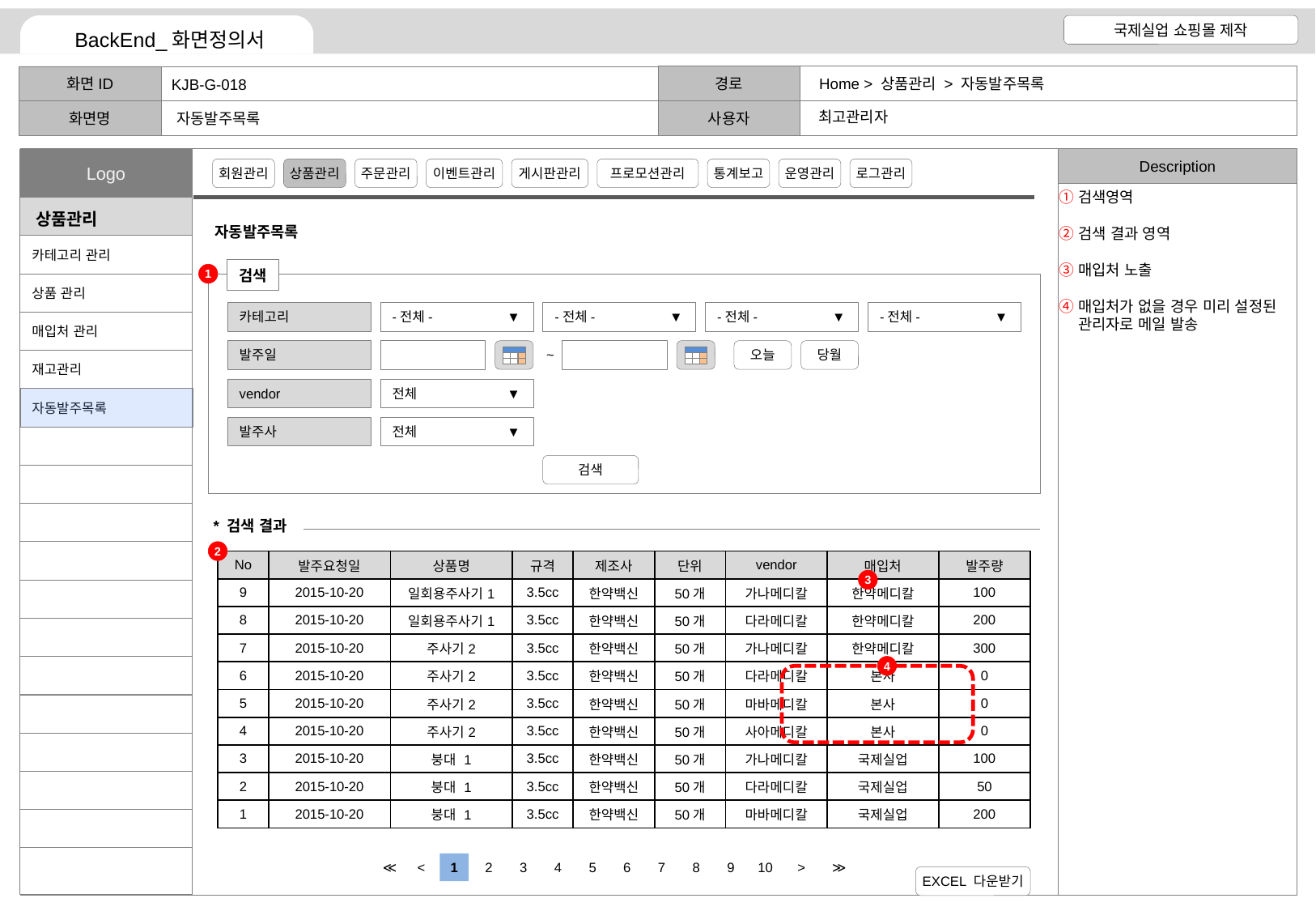

Home > 상품관리 > 자동발주목록
KJB-G-018
최고관리자
자동발주목록
검색영역

검색 결과 영역

매입처 노출

매입처가 없을 경우 미리 설정된 관리자로 메일 발송
자동발주목록
검색
1

카테고리
-전체-
▼
-전체-
▼
-전체-
▼
-전체-
▼
발주일

~

오늘
당월
vendor
전체
▼

발주사
전체
▼
검색
* 검색 결과
2
| No | 발주요청일 | 상품명 | 규격 | 제조사 | 단위 | vendor | 매입처 | 발주량 |
| --- | --- | --- | --- | --- | --- | --- | --- | --- |
| 9 | 2015-10-20 | 일회용주사기1 | 3.5cc | 한약백신 | 50개 | 가나메디칼 | 한약메디칼 | 100 |
| 8 | 2015-10-20 | 일회용주사기1 | 3.5cc | 한약백신 | 50개 | 다라메디칼 | 한약메디칼 | 200 |
| 7 | 2015-10-20 | 주사기2 | 3.5cc | 한약백신 | 50개 | 가나메디칼 | 한약메디칼 | 300 |
| 6 | 2015-10-20 | 주사기2 | 3.5cc | 한약백신 | 50개 | 다라메디칼 | 본사 | 0 |
| 5 | 2015-10-20 | 주사기2 | 3.5cc | 한약백신 | 50개 | 마바메디칼 | 본사 | 0 |
| 4 | 2015-10-20 | 주사기2 | 3.5cc | 한약백신 | 50개 | 사아메디칼 | 본사 | 0 |
| 3 | 2015-10-20 | 붕대 1 | 3.5cc | 한약백신 | 50개 | 가나메디칼 | 국제실업 | 100 |
| 2 | 2015-10-20 | 붕대 1 | 3.5cc | 한약백신 | 50개 | 다라메디칼 | 국제실업 | 50 |
| 1 | 2015-10-20 | 붕대 1 | 3.5cc | 한약백신 | 50개 | 마바메디칼 | 국제실업 | 200 |
3
4

≪
<
1
2
3
4
5
6
7
8
9
10
>
≫
EXCEL 다운받기